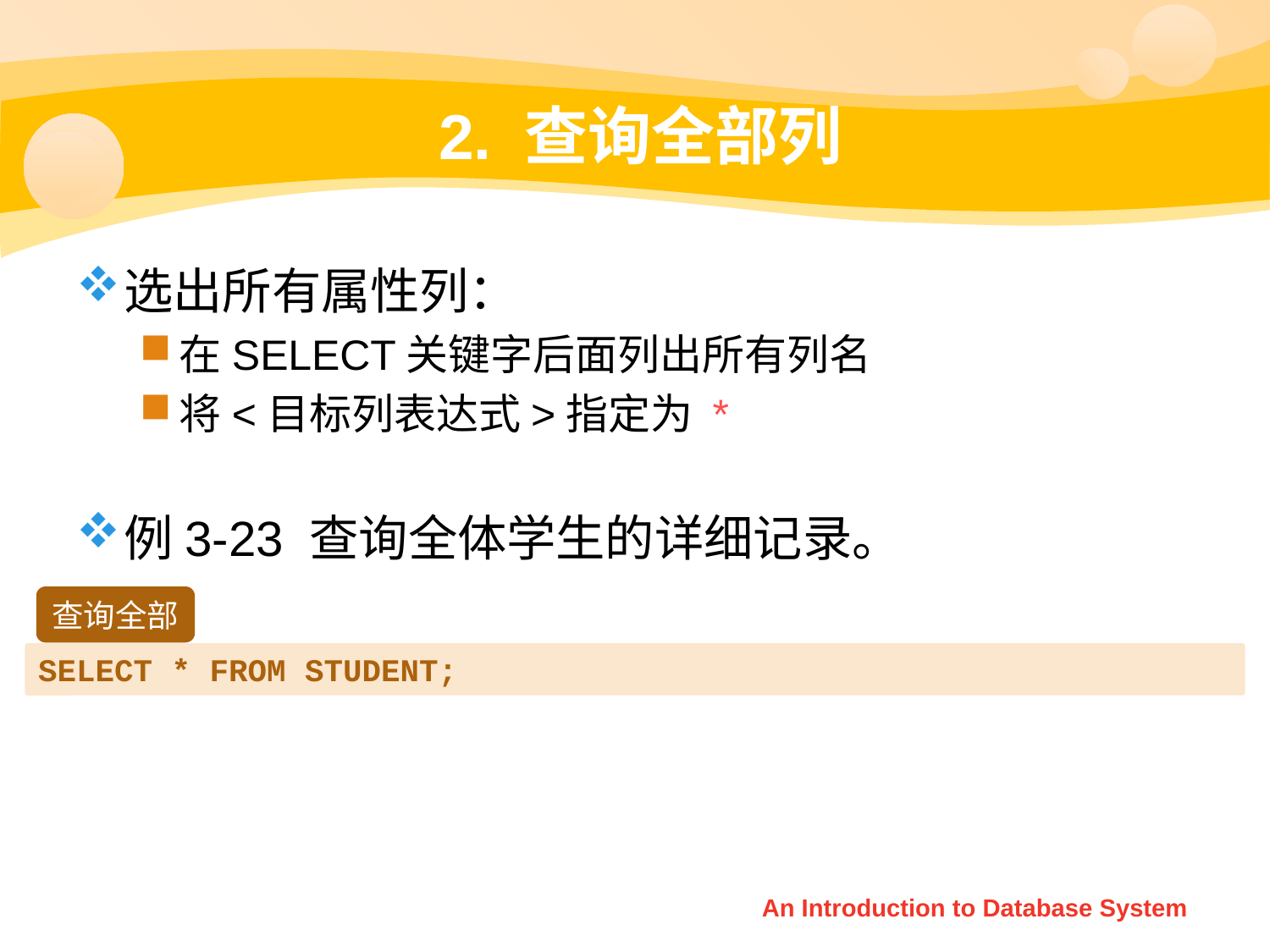

# 2. 查询全部列
选出所有属性列：
在SELECT关键字后面列出所有列名
将<目标列表达式>指定为 *

例3-23 查询全体学生的详细记录。
查询全部
SELECT * FROM STUDENT;
An Introduction to Database System